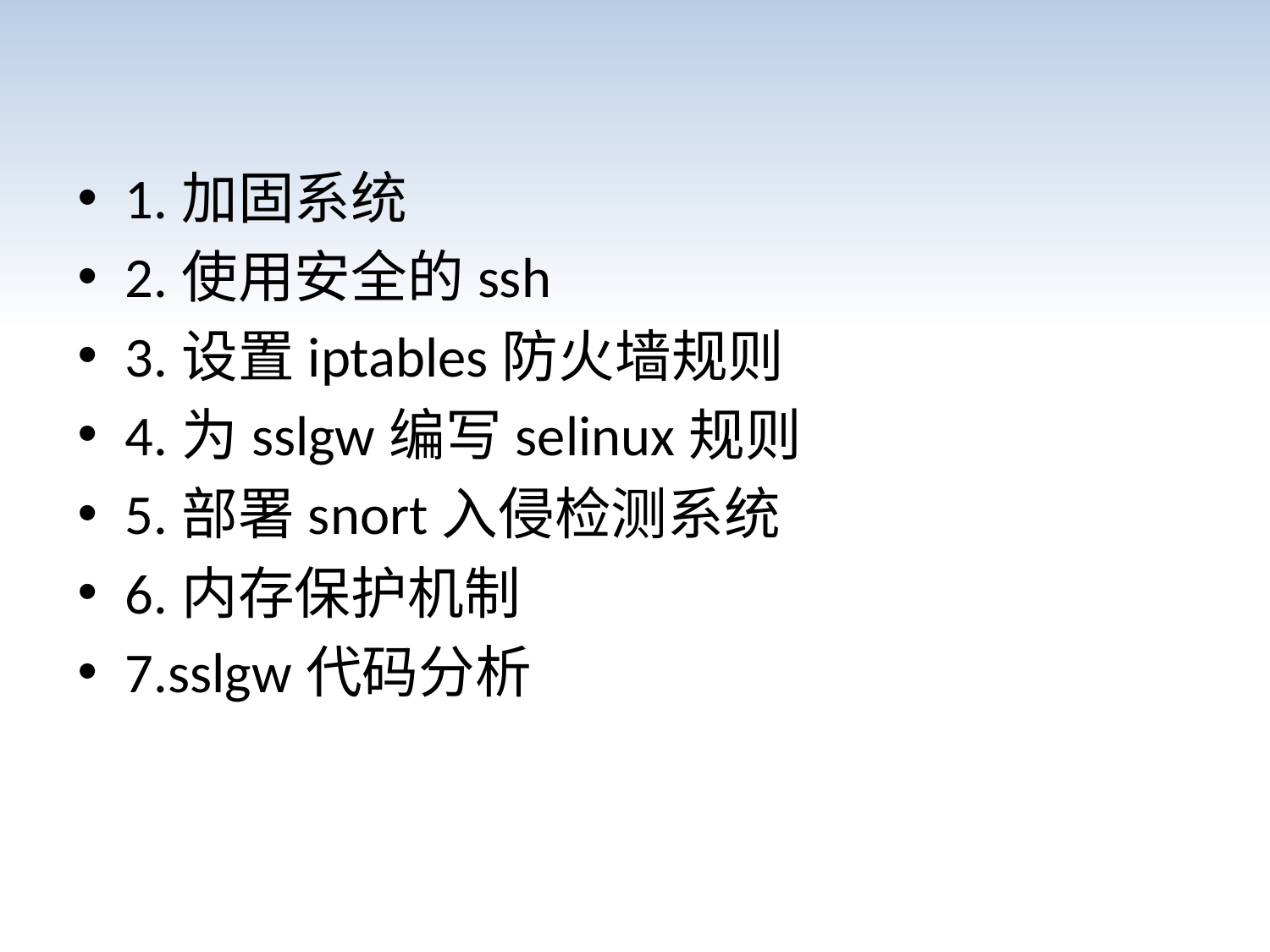

1.加固系统
2.使用安全的ssh
3.设置iptables防火墙规则
4.为sslgw编写selinux规则
5.部署snort入侵检测系统
6.内存保护机制
7.sslgw代码分析